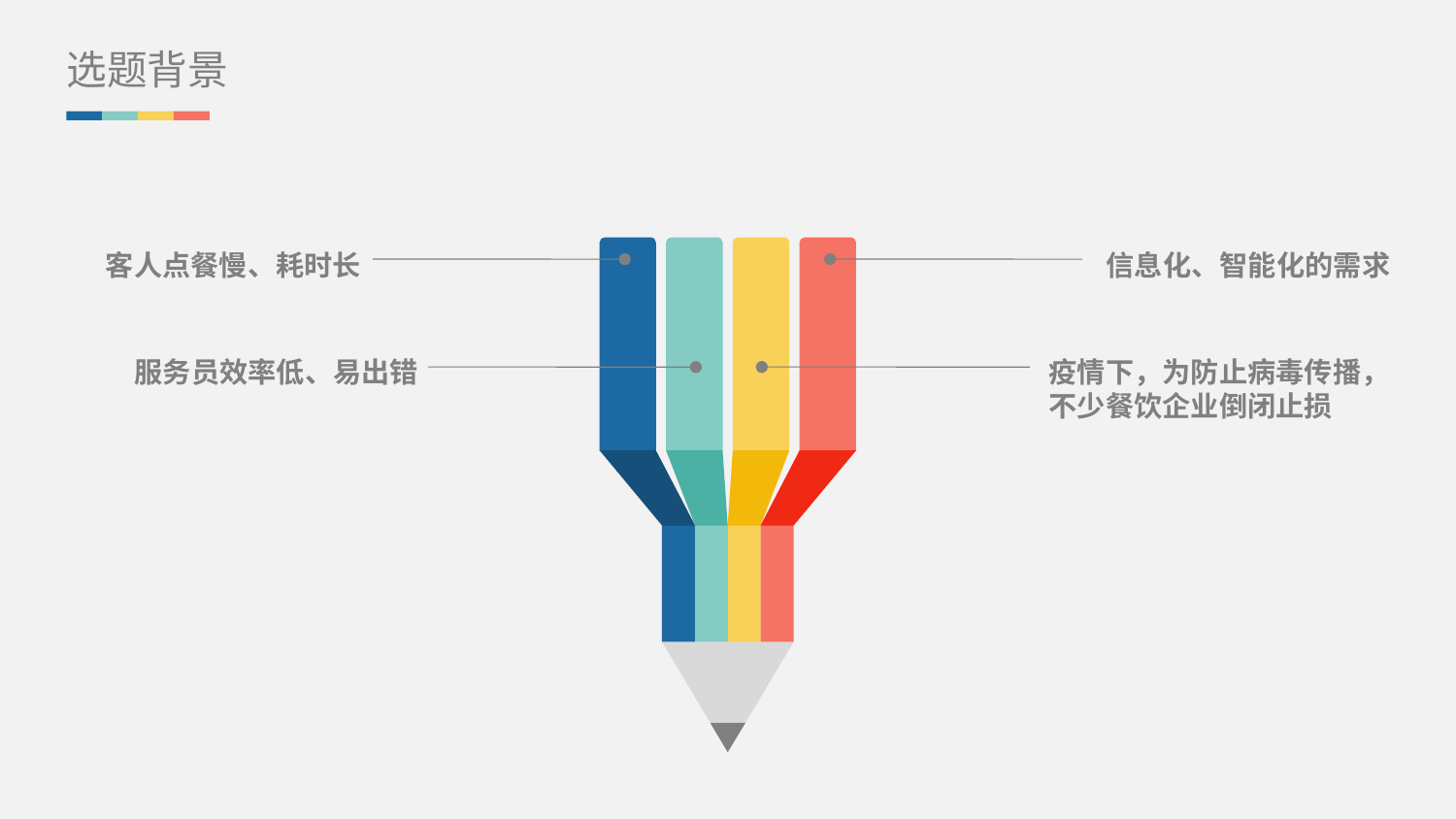

选题背景

客人点餐慢、耗时长
信息化、智能化的需求

服务员效率低、易出错
疫情下，为防止病毒传播，不少餐饮企业倒闭止损